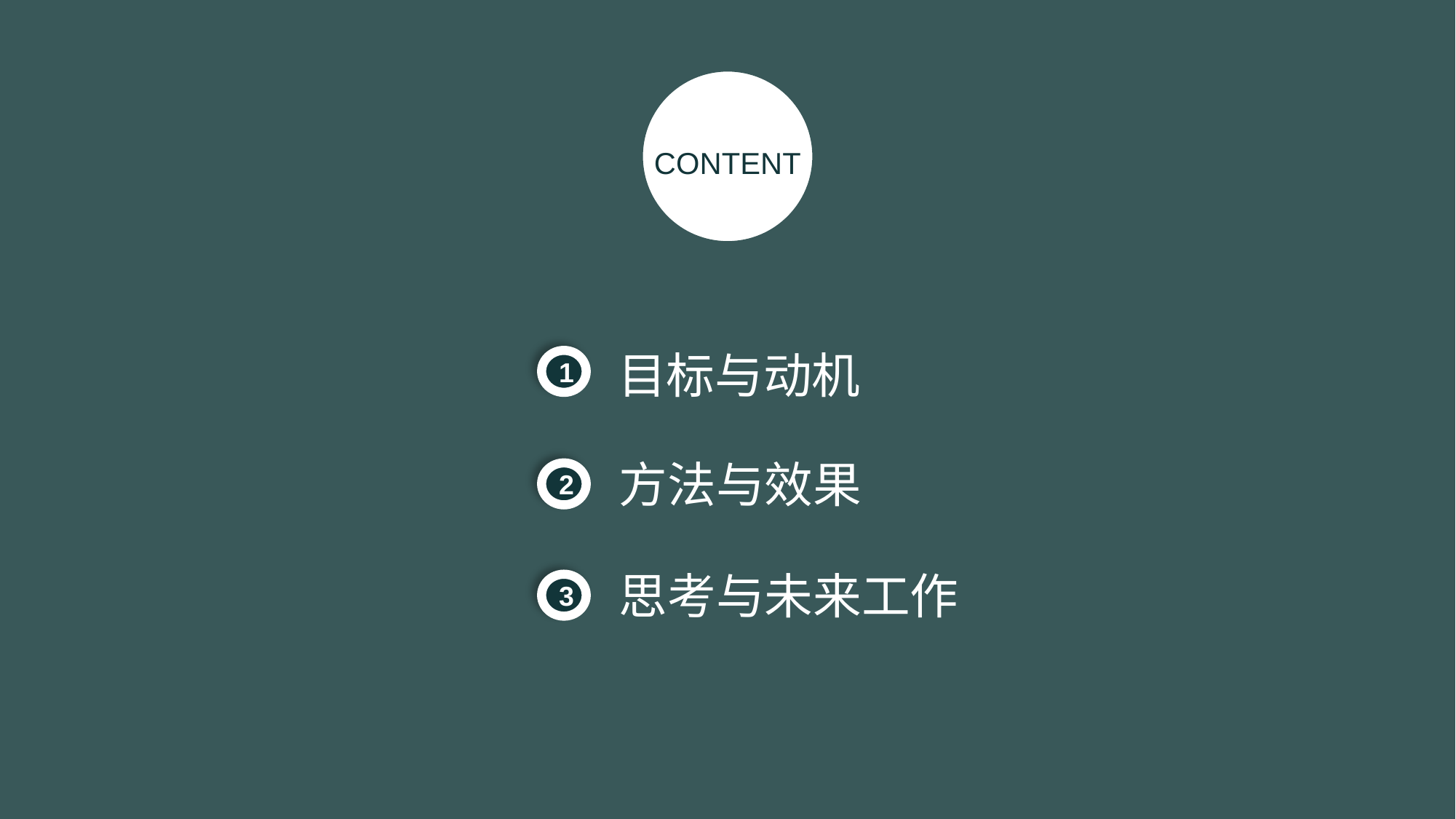

CONTENT
目标与动机
1
方法与效果
2
思考与未来工作
3